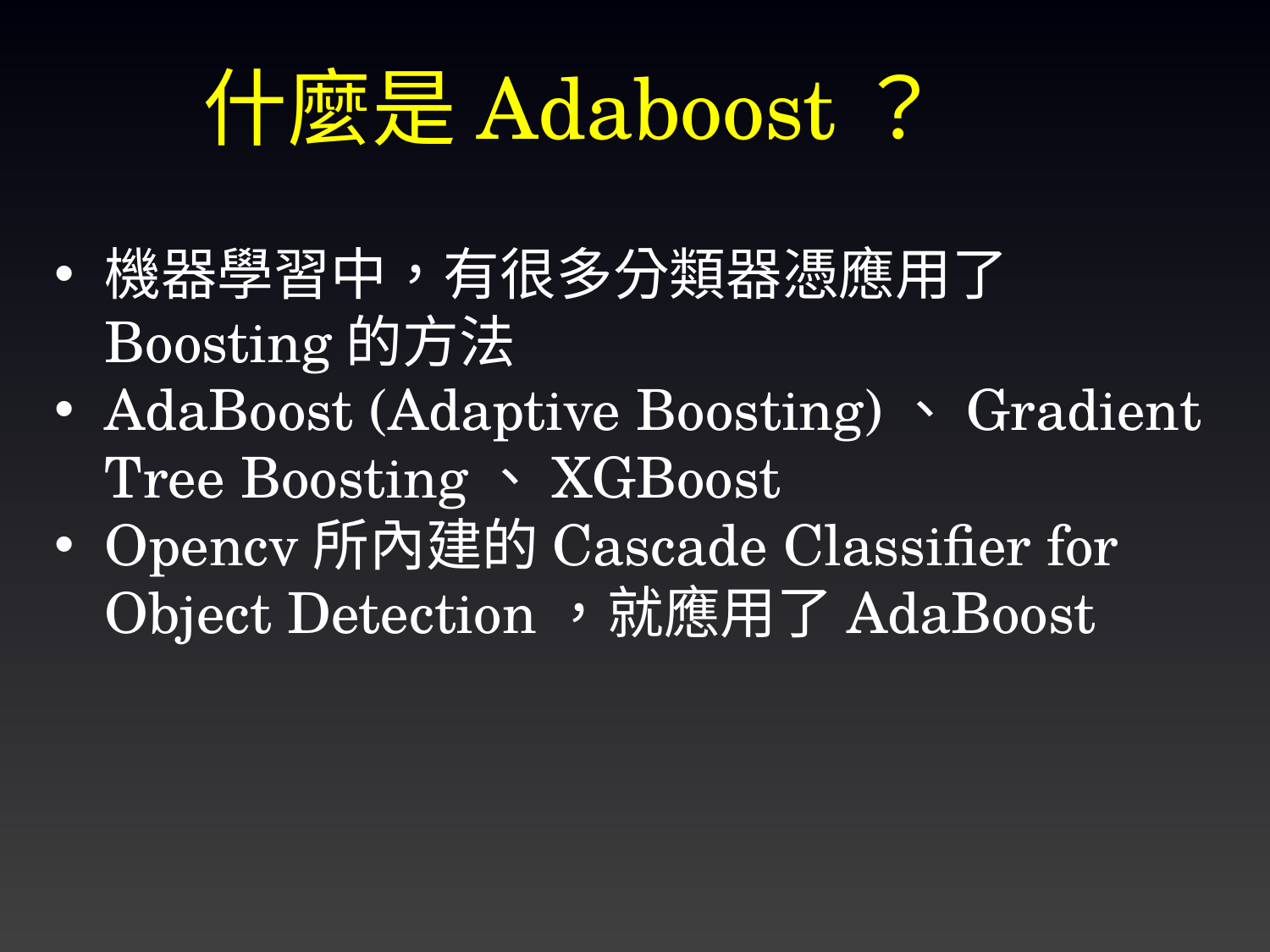

什麼是Adaboost？
機器學習中，有很多分類器憑應用了Boosting的方法
AdaBoost (Adaptive Boosting)、Gradient Tree Boosting、XGBoost
Opencv所內建的Cascade Classifier for Object Detection，就應用了AdaBoost